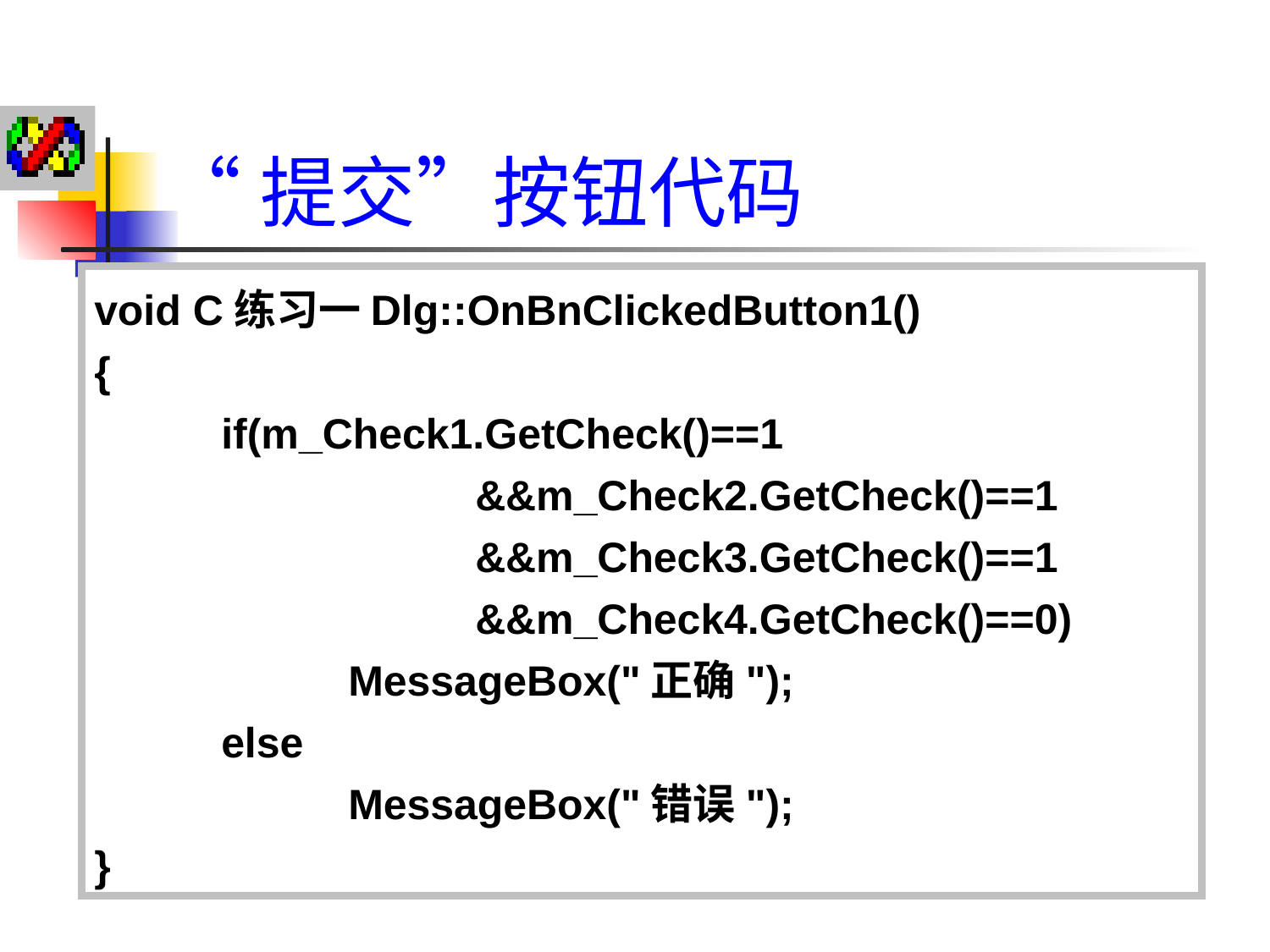

“提交”按钮代码
void C练习一Dlg::OnBnClickedButton1()
{
	if(m_Check1.GetCheck()==1
			&&m_Check2.GetCheck()==1
			&&m_Check3.GetCheck()==1
			&&m_Check4.GetCheck()==0)
		MessageBox("正确");
	else
		MessageBox("错误");
}